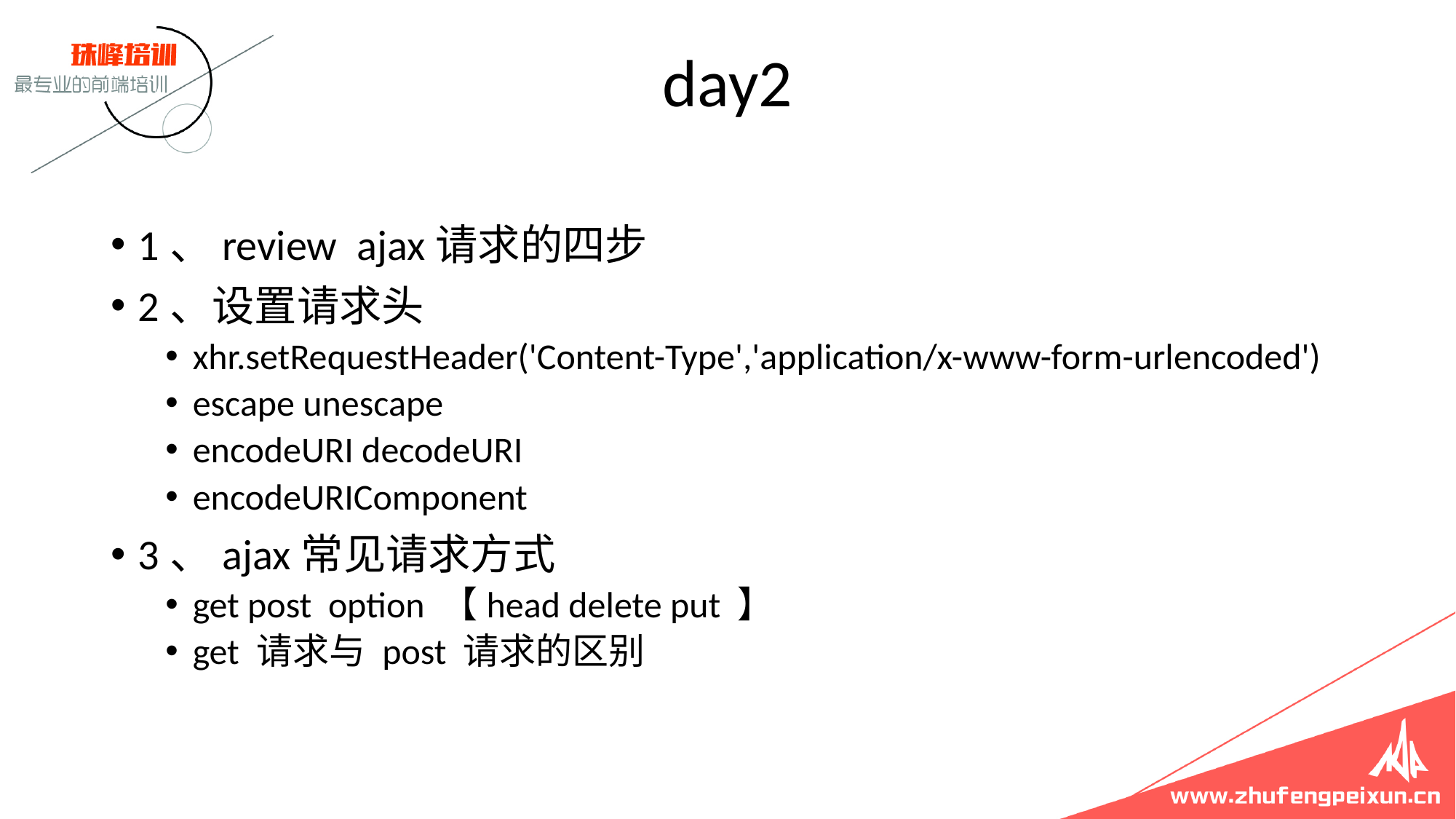

# day2
1、review  ajax请求的四步
2、设置请求头
xhr.setRequestHeader('Content-Type','application/x-www-form-urlencoded')
escape unescape
encodeURI decodeURI
encodeURIComponent
3、ajax常见请求方式
get post  option 【head delete put 】
get 请求与 post 请求的区别